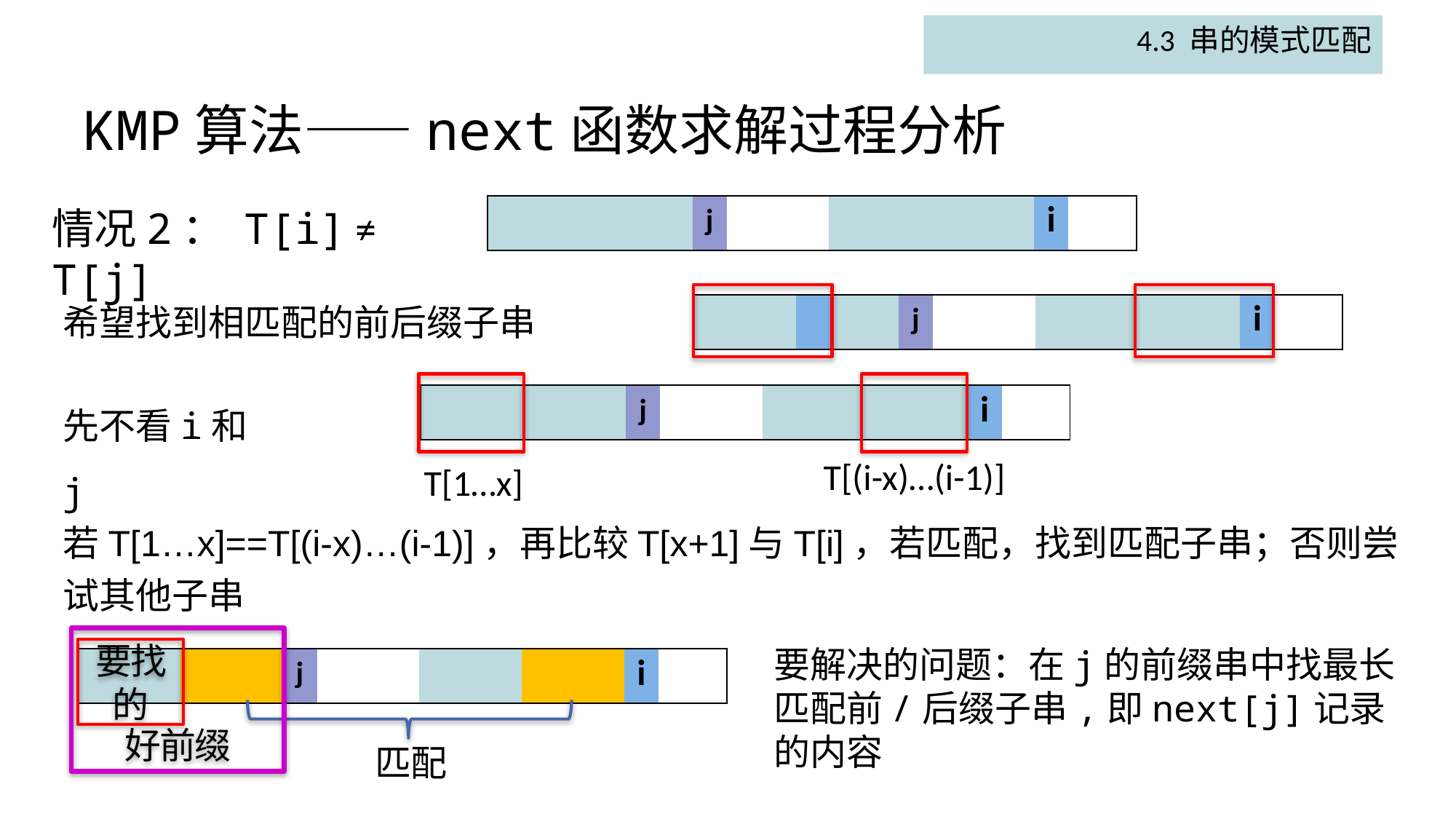

4.3 串的模式匹配

# KMP算法——next函数求解过程分析
|  |  |  |  |  |  | j |  |  |  |  |  |  |  |  |  | i |  |  |
| --- | --- | --- | --- | --- | --- | --- | --- | --- | --- | --- | --- | --- | --- | --- | --- | --- | --- | --- |
情况2： T[i] ≠ T[j]
希望找到相匹配的前后缀子串

|  |  |  |  |  |  | j |  |  |  |  |  |  |  |  |  | i |  |  |
| --- | --- | --- | --- | --- | --- | --- | --- | --- | --- | --- | --- | --- | --- | --- | --- | --- | --- | --- |

先不看i和j
|  |  |  |  |  |  | j |  |  |  |  |  |  |  |  |  | i |  |  |
| --- | --- | --- | --- | --- | --- | --- | --- | --- | --- | --- | --- | --- | --- | --- | --- | --- | --- | --- |
T[(i-x)…(i-1)]
T[1…x]
若T[1…x]==T[(i-x)…(i-1)]，再比较T[x+1]与T[i]，若匹配，找到匹配子串；否则尝试其他子串

好前缀
要解决的问题：在j的前缀串中找最长匹配前/后缀子串,即next[j]记录的内容
要找的
|  |  |  |  |  |  | j |  |  |  |  |  |  |  |  |  | i |  |  |
| --- | --- | --- | --- | --- | --- | --- | --- | --- | --- | --- | --- | --- | --- | --- | --- | --- | --- | --- |
匹配